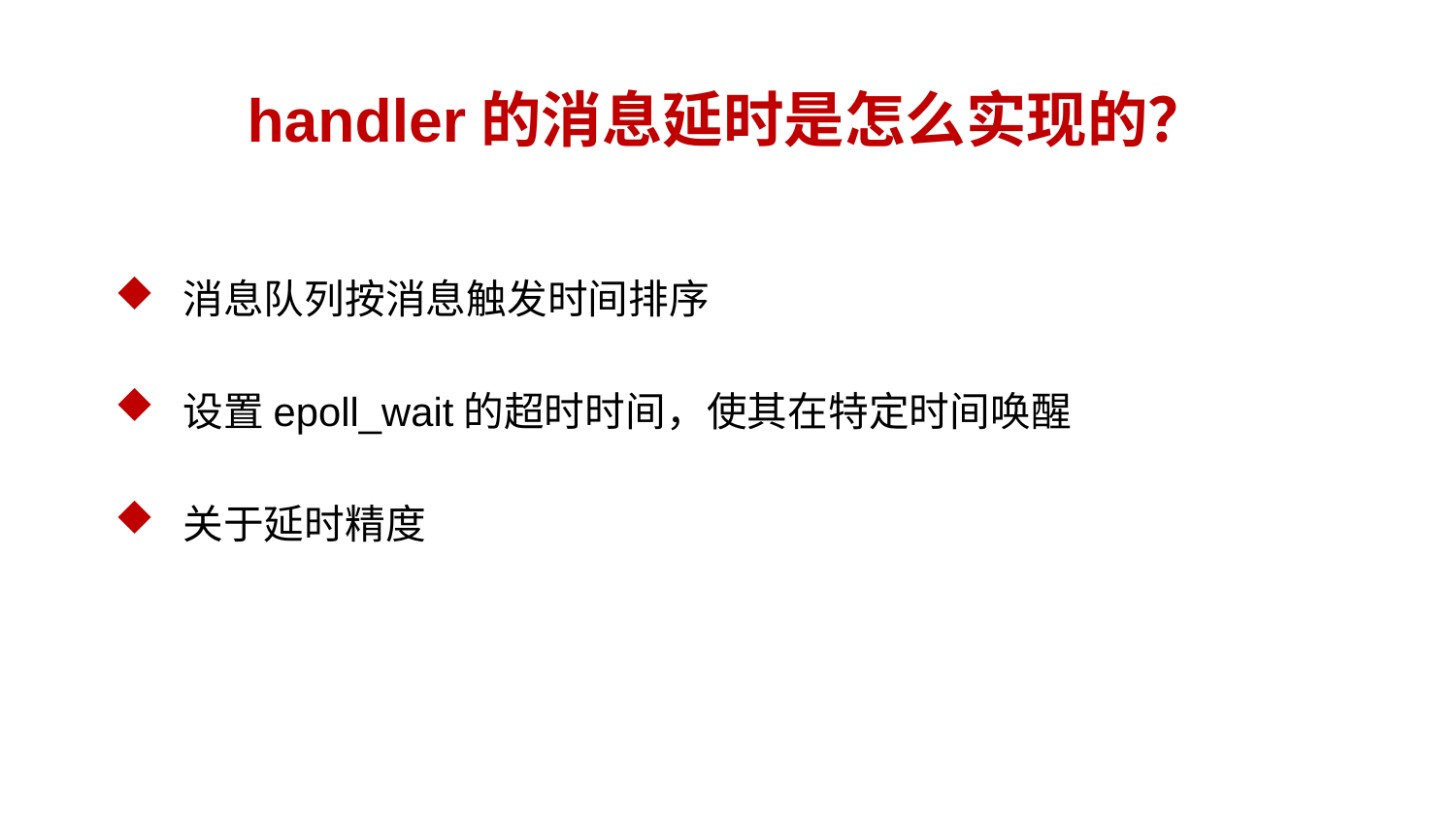

# handler的消息延时是怎么实现的？
  消息队列按消息触发时间排序
  设置epoll_wait的超时时间，使其在特定时间唤醒
  关于延时精度